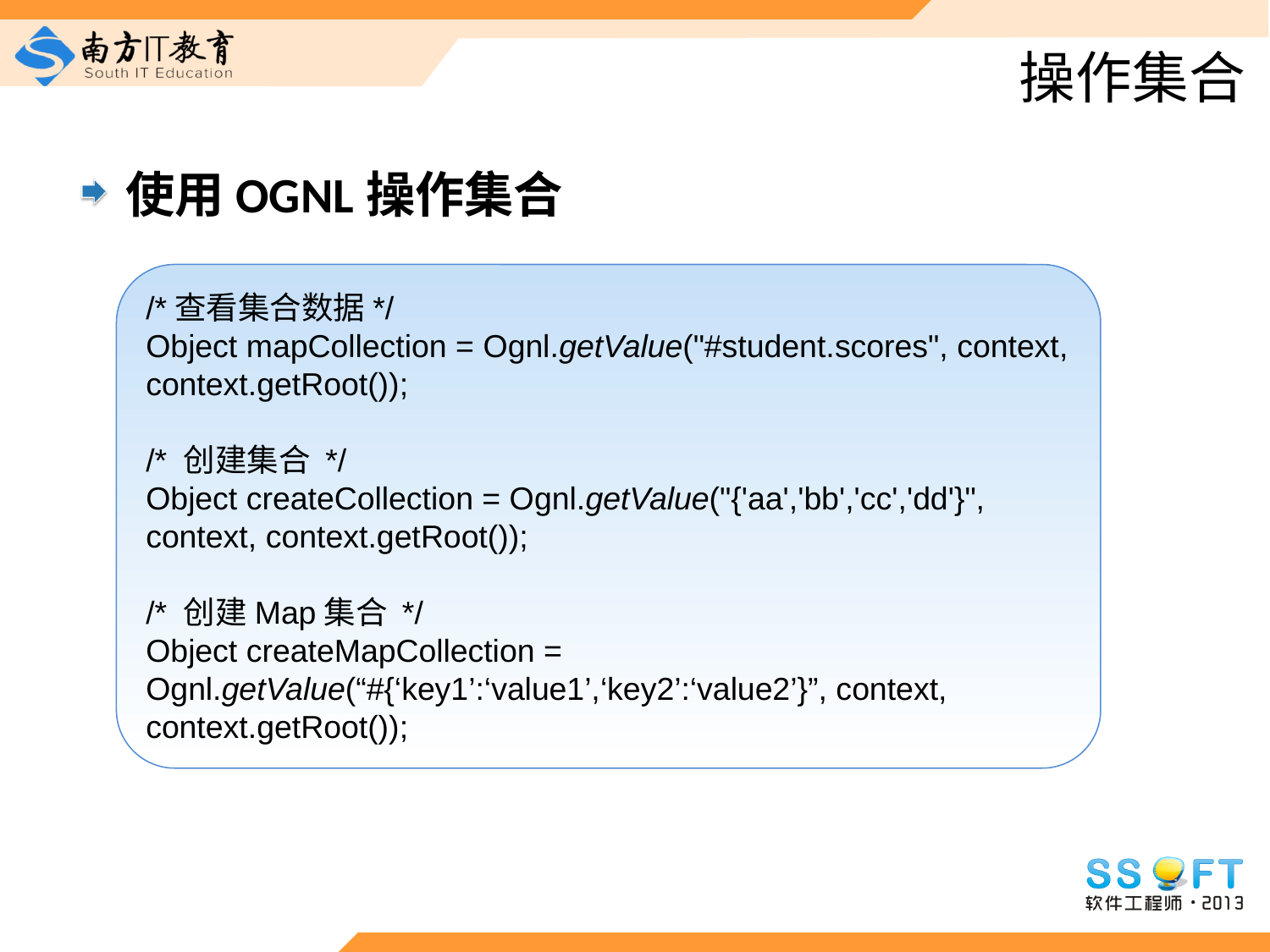

# 操作集合
使用OGNL操作集合

/*查看集合数据*/
Object mapCollection = Ognl.getValue("#student.scores", context, context.getRoot());

/* 创建集合 */
Object createCollection = Ognl.getValue("{'aa','bb','cc','dd'}", context, context.getRoot());

/* 创建Map集合 */
Object createMapCollection = Ognl.getValue(“#{‘key1’:‘value1’,‘key2’:‘value2’}”, context, context.getRoot());